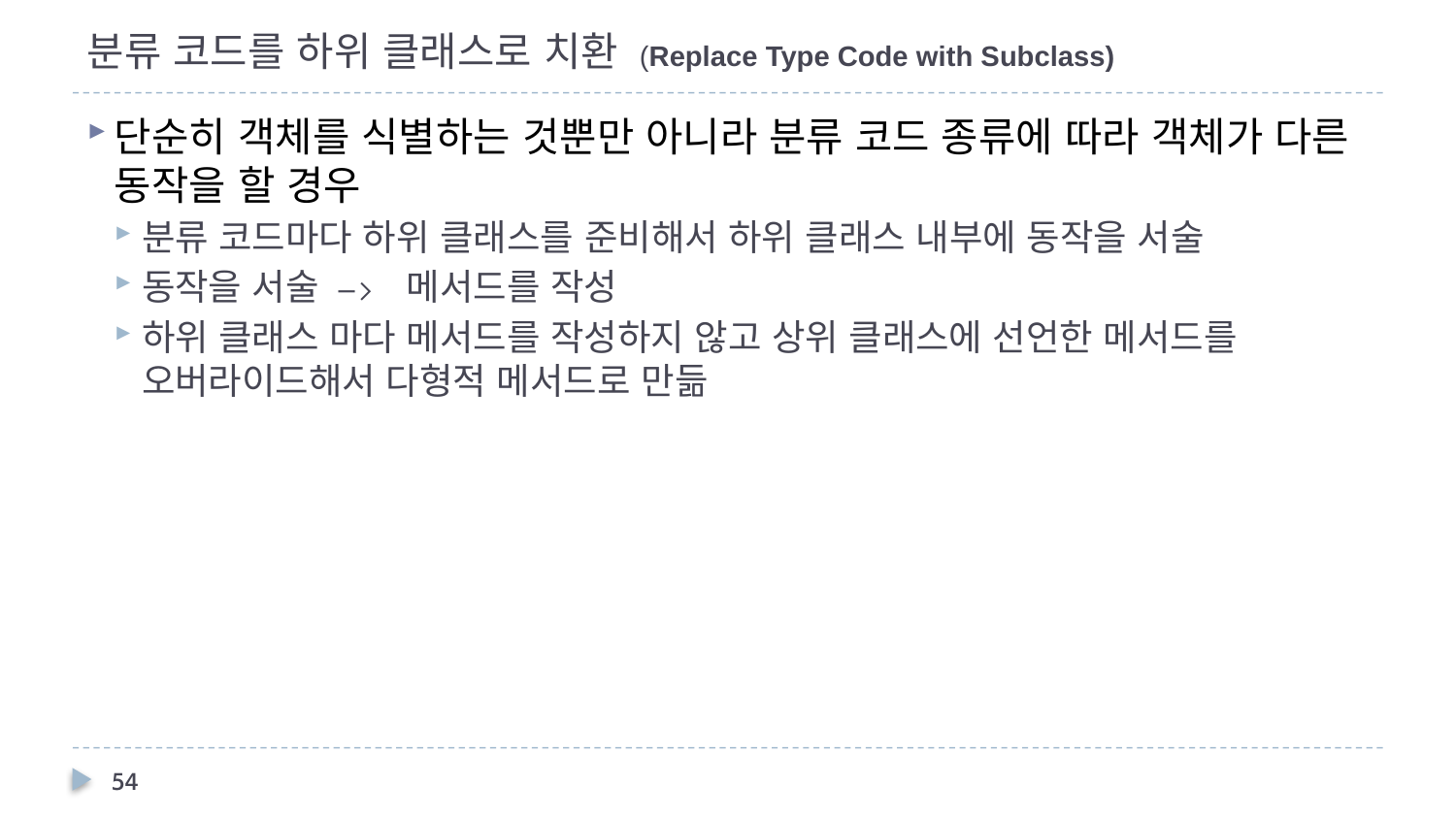

# 분류 코드를 하위 클래스로 치환 (Replace Type Code with Subclass)
단순히 객체를 식별하는 것뿐만 아니라 분류 코드 종류에 따라 객체가 다른 동작을 할 경우
분류 코드마다 하위 클래스를 준비해서 하위 클래스 내부에 동작을 서술
동작을 서술 -> 메서드를 작성
하위 클래스 마다 메서드를 작성하지 않고 상위 클래스에 선언한 메서드를 오버라이드해서 다형적 메서드로 만듦
54